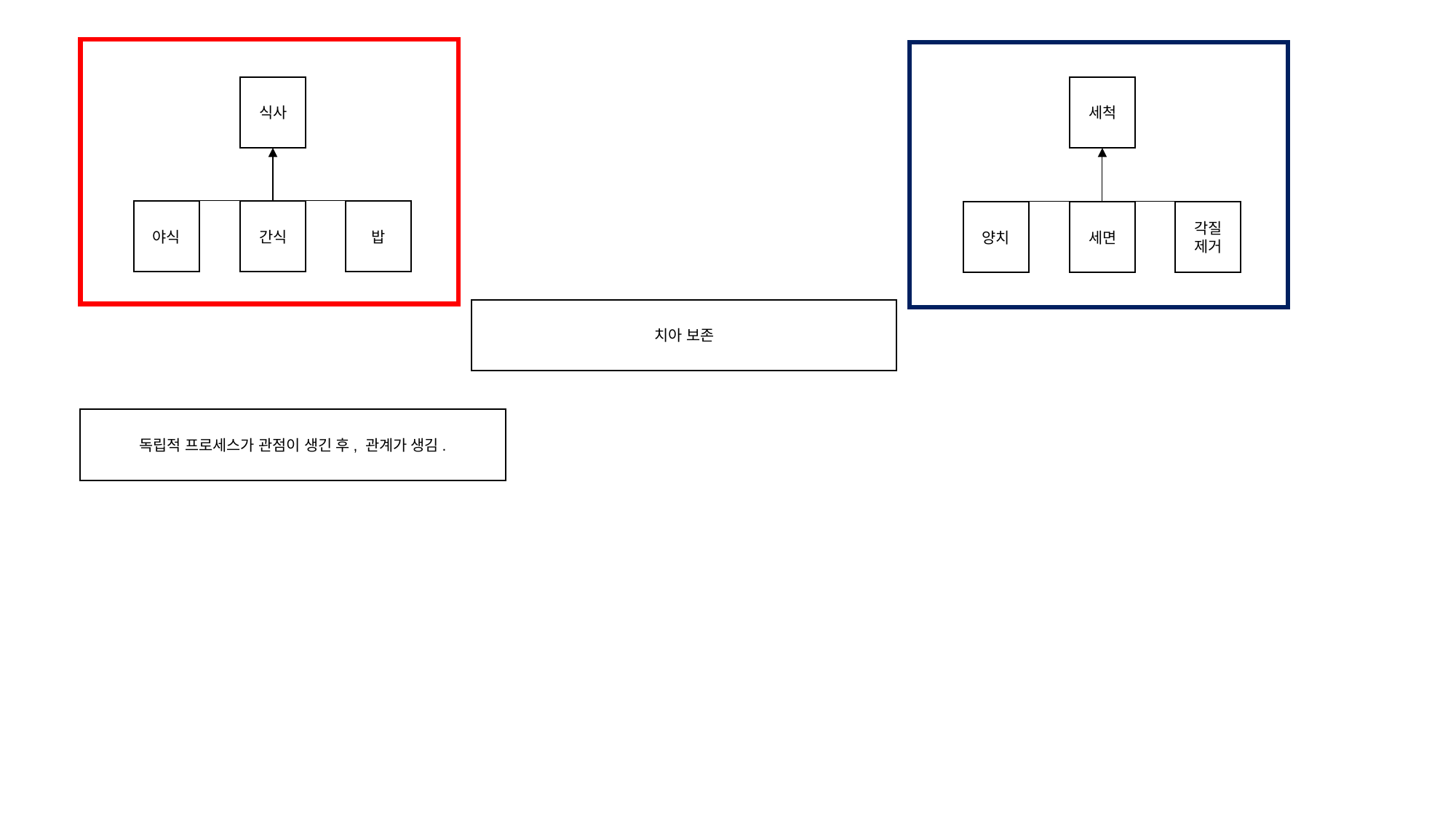

식사
세척
야식
간식
밥
양치
세면
각질 제거
치아 보존
독립적 프로세스가 관점이 생긴 후, 관계가 생김.